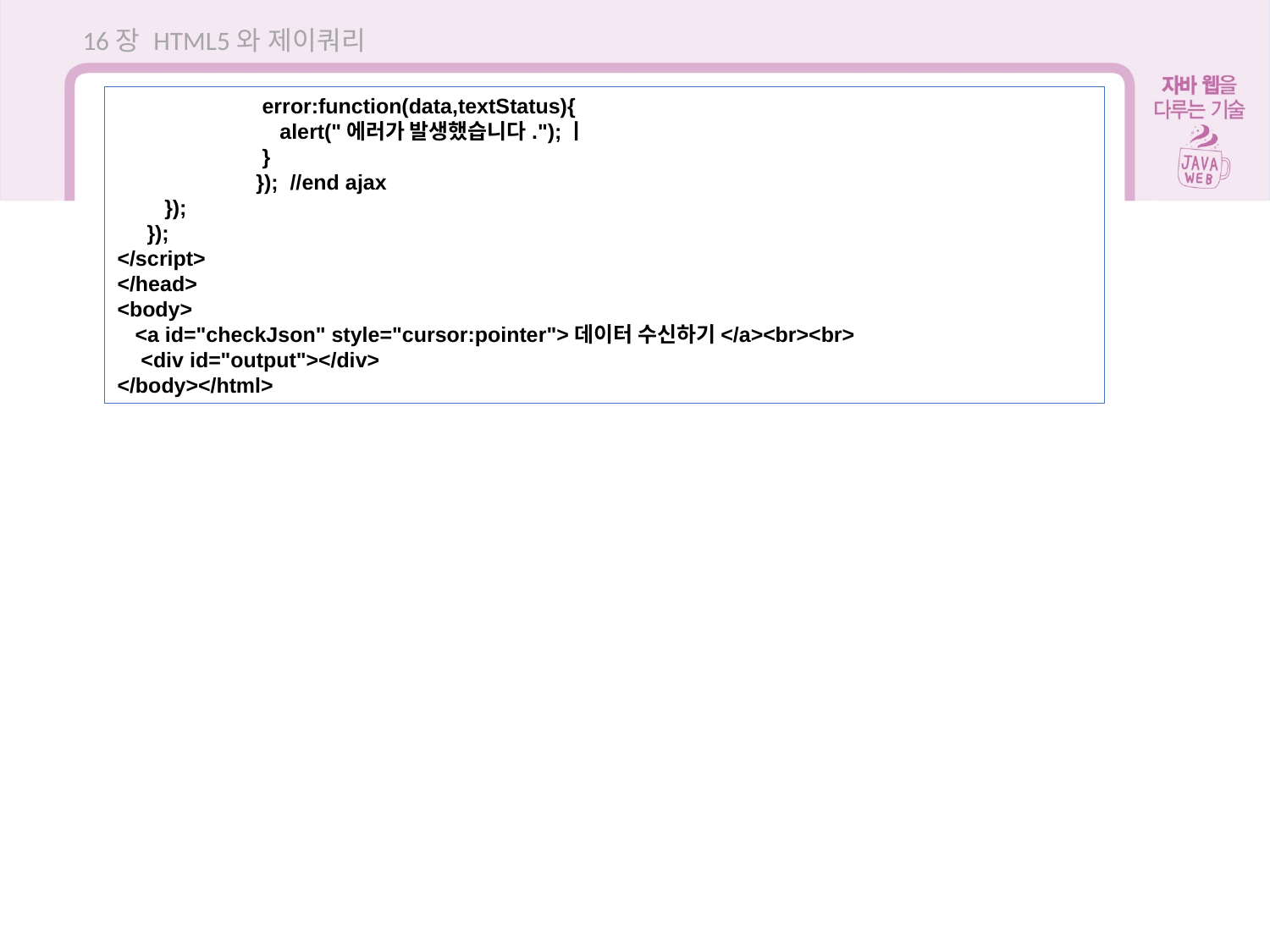

16장 HTML5와 제이쿼리
	   error:function(data,textStatus){
	      alert("에러가 발생했습니다.");ㅣ
	   }
	  });  //end ajax
        });
     });
</script>
</head>
<body>
   <a id="checkJson" style="cursor:pointer">데이터 수신하기</a><br><br>
    <div id="output"></div>
</body></html>